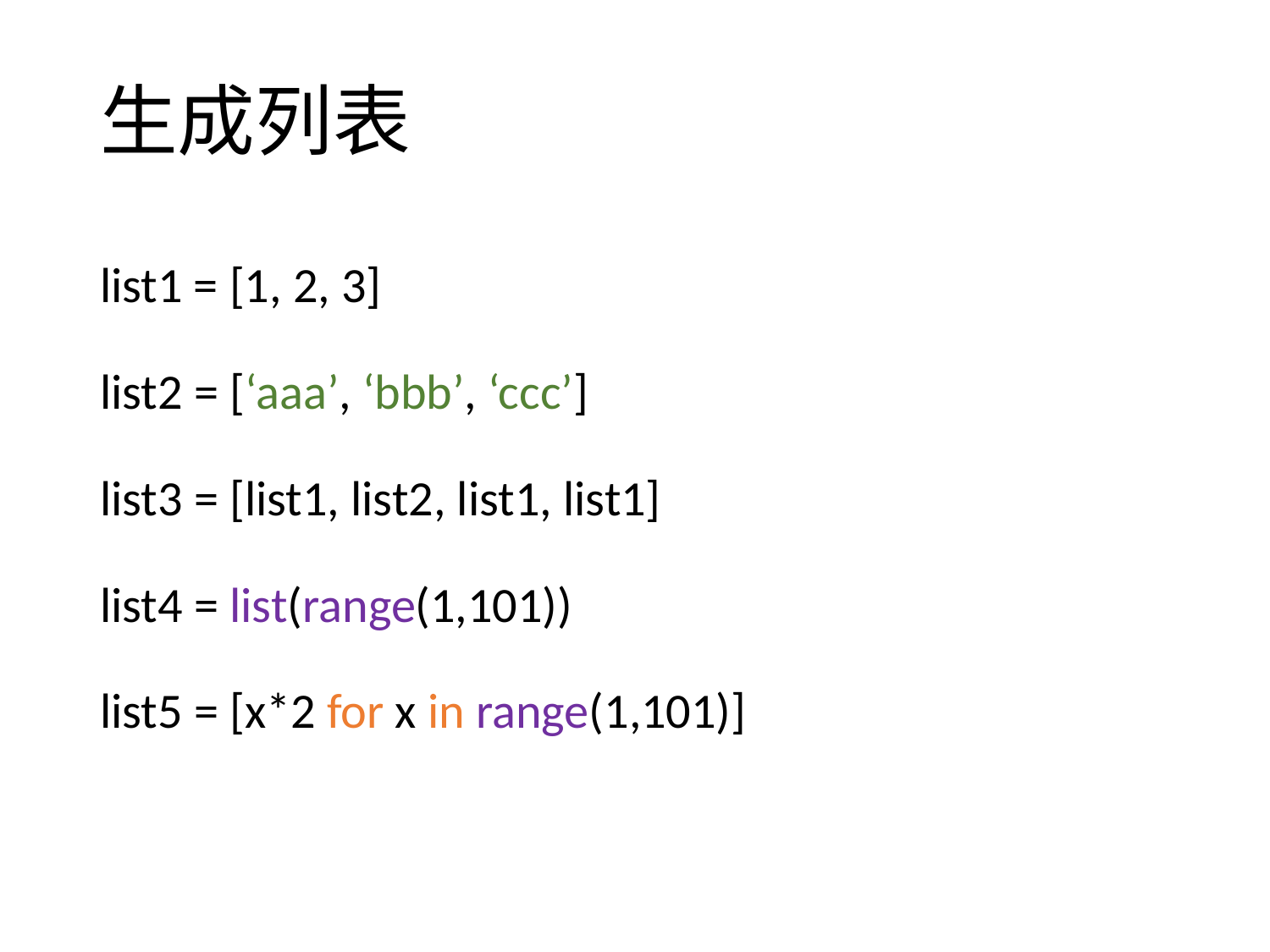

# 生成列表
list1 = [1, 2, 3]
list2 = [‘aaa’, ‘bbb’, ‘ccc’]
list3 = [list1, list2, list1, list1]
list4 = list(range(1,101))
list5 = [x*2 for x in range(1,101)]